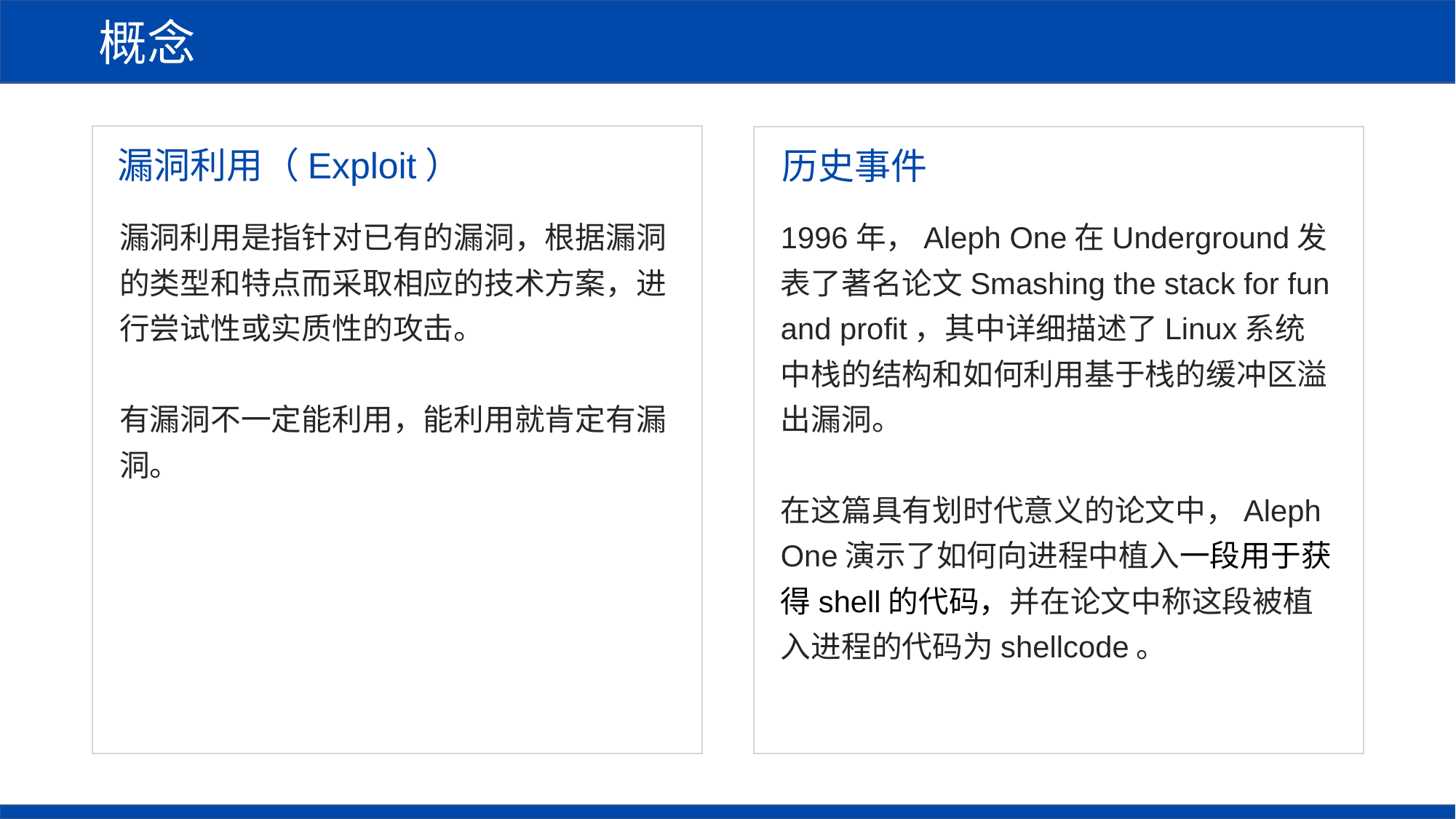

概念

漏洞利用（Exploit）
历史事件
漏洞利用是指针对已有的漏洞，根据漏洞的类型和特点而采取相应的技术方案，进行尝试性或实质性的攻击。

有漏洞不一定能利用，能利用就肯定有漏洞。
1996年，Aleph One在Underground发表了著名论文Smashing the stack for fun and profit，其中详细描述了Linux系统中栈的结构和如何利用基于栈的缓冲区溢出漏洞。

在这篇具有划时代意义的论文中，Aleph One演示了如何向进程中植入一段用于获得shell的代码，并在论文中称这段被植入进程的代码为shellcode。